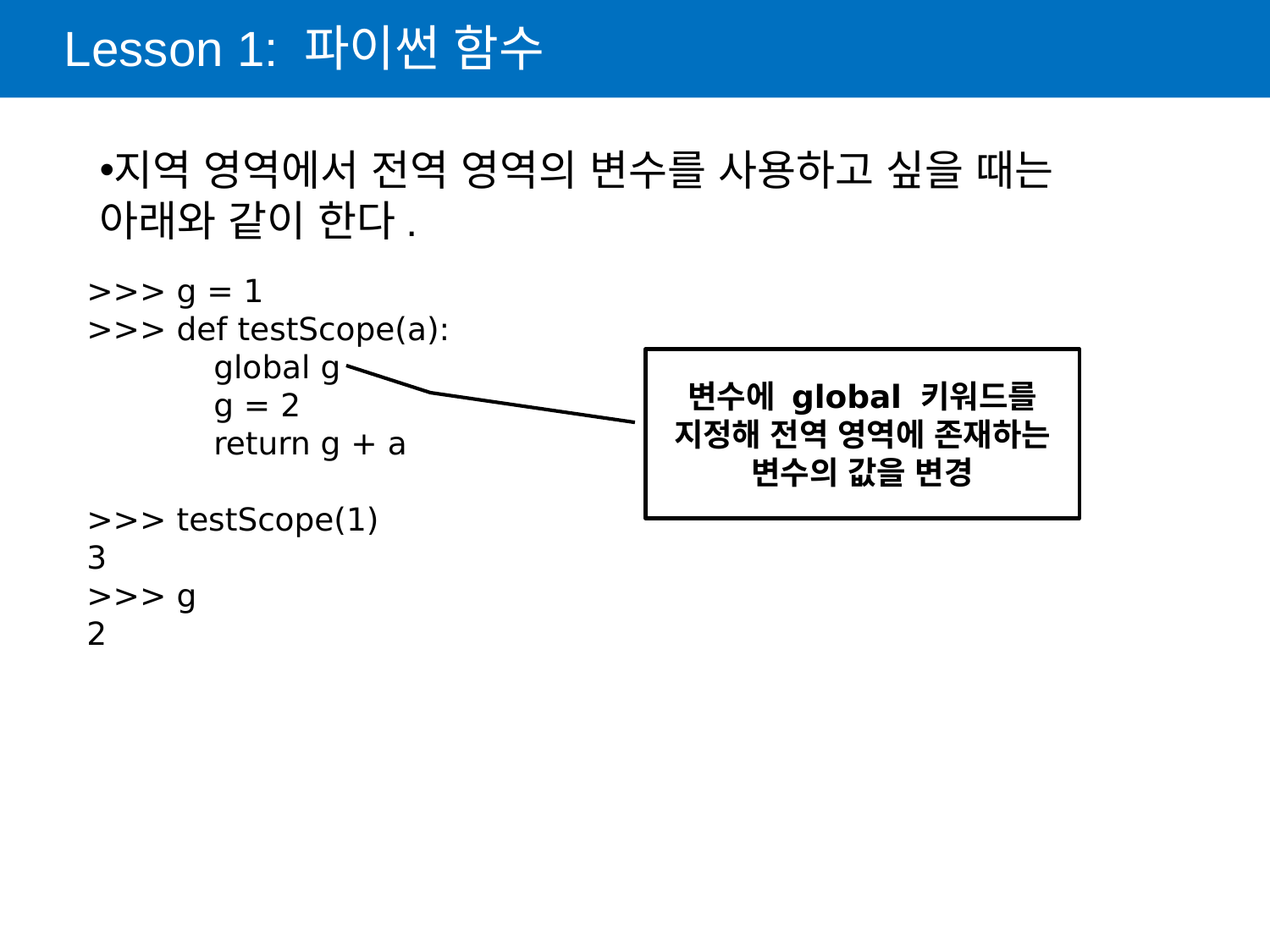

# Lesson 1: 파이썬 함수
지역 영역에서 전역 영역의 변수를 사용하고 싶을 때는
아래와 같이 한다.

>>> g = 1
>>> def testScope(a):
	global g
	g = 2
	return g + a

>>> testScope(1)
3
>>> g
2
변수에 global 키워드를 지정해 전역 영역에 존재하는 변수의 값을 변경